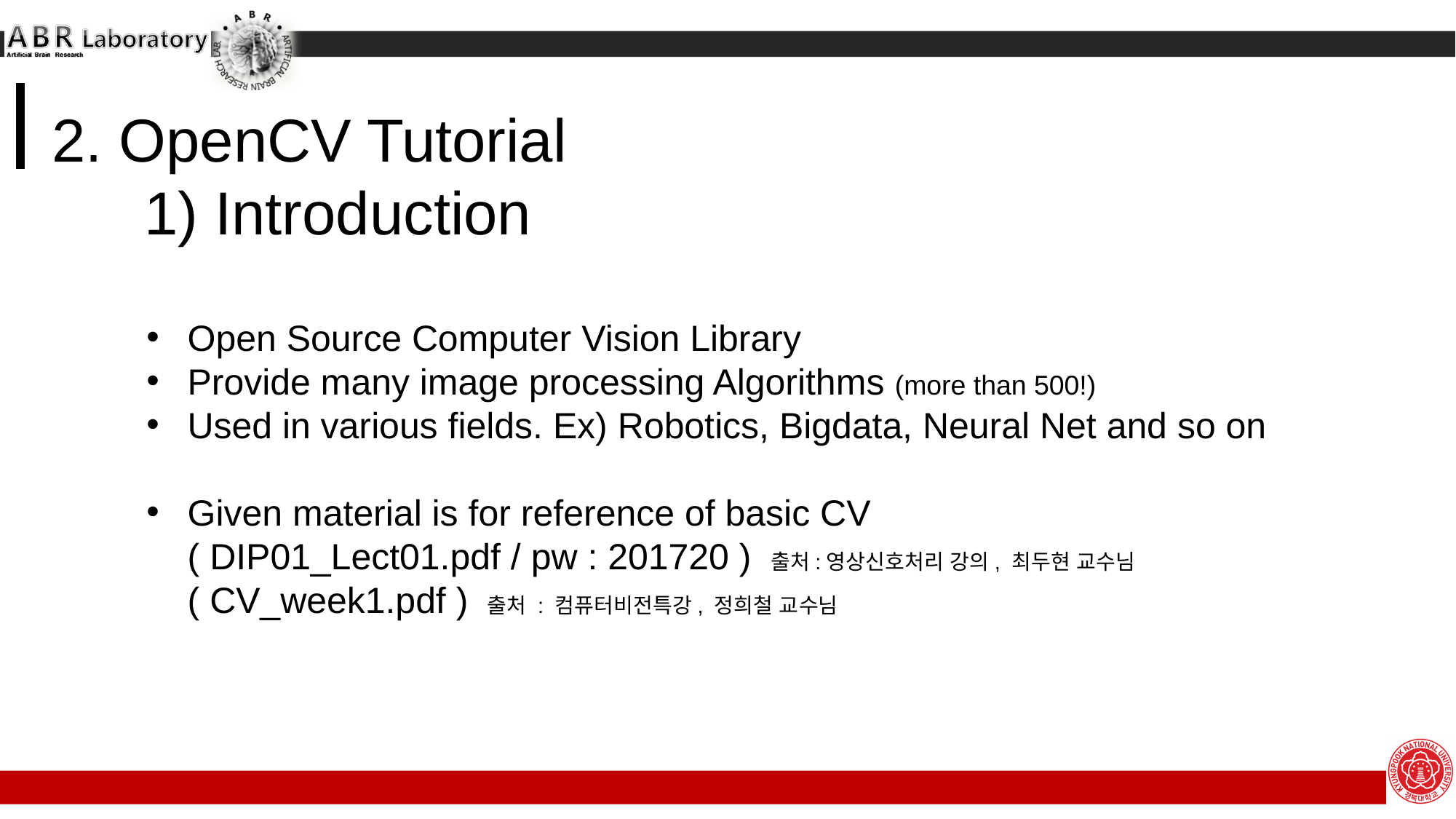

2. OpenCV Tutorial
	1) Introduction
Open Source Computer Vision Library
Provide many image processing Algorithms (more than 500!)
Used in various fields. Ex) Robotics, Bigdata, Neural Net and so on

Given material is for reference of basic CV
( DIP01_Lect01.pdf / pw : 201720 ) 출처:영상신호처리 강의, 최두현 교수님
( CV_week1.pdf ) 출처 : 컴퓨터비전특강, 정희철 교수님